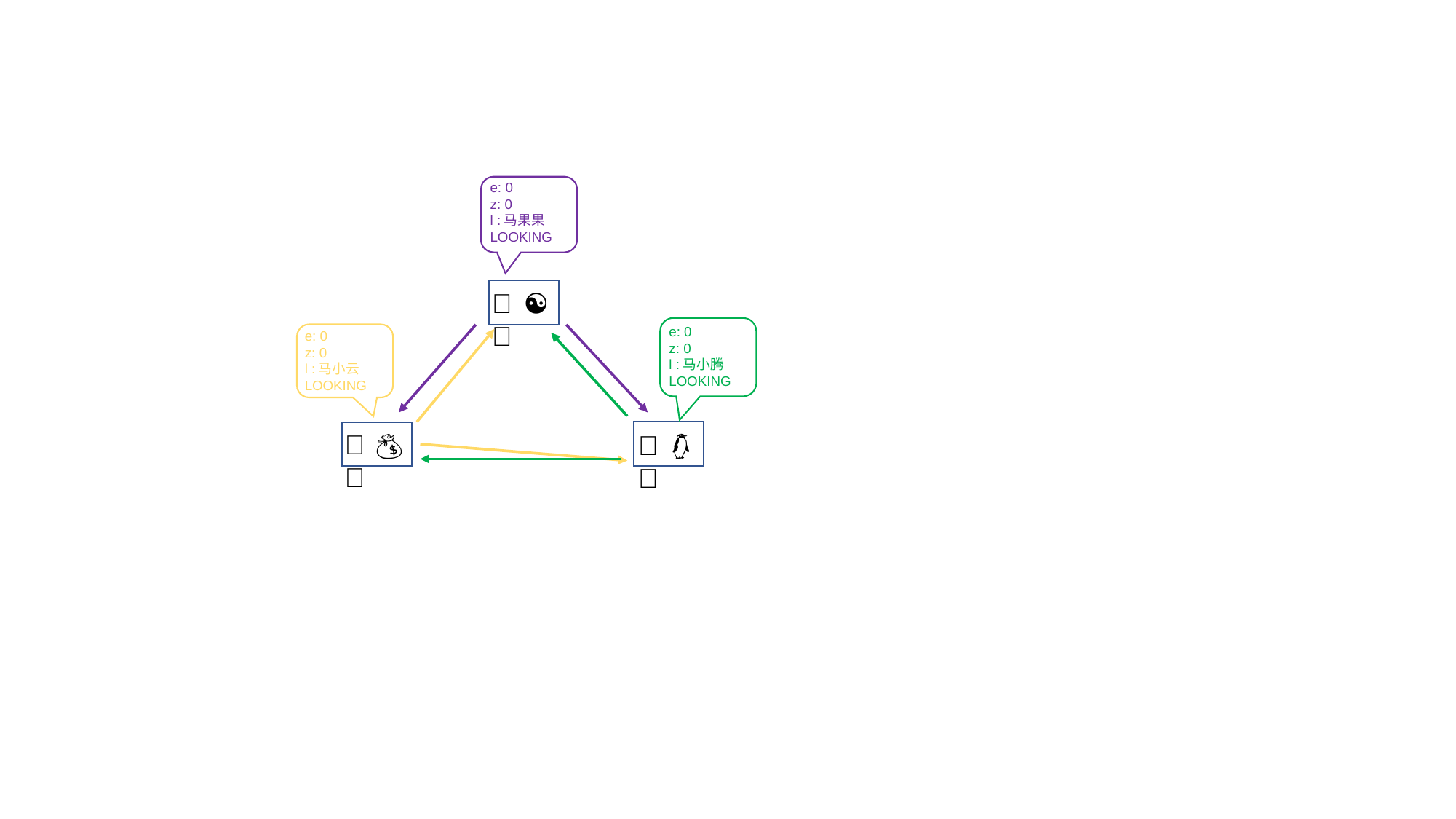

e: 0
z: 0
l :马果果
LOOKING

🐎
☯️
e: 0
z: 0
l :马小腾
LOOKING

e: 0
z: 0
l :马小云
LOOKING

🐧

🐎
💰
🐎